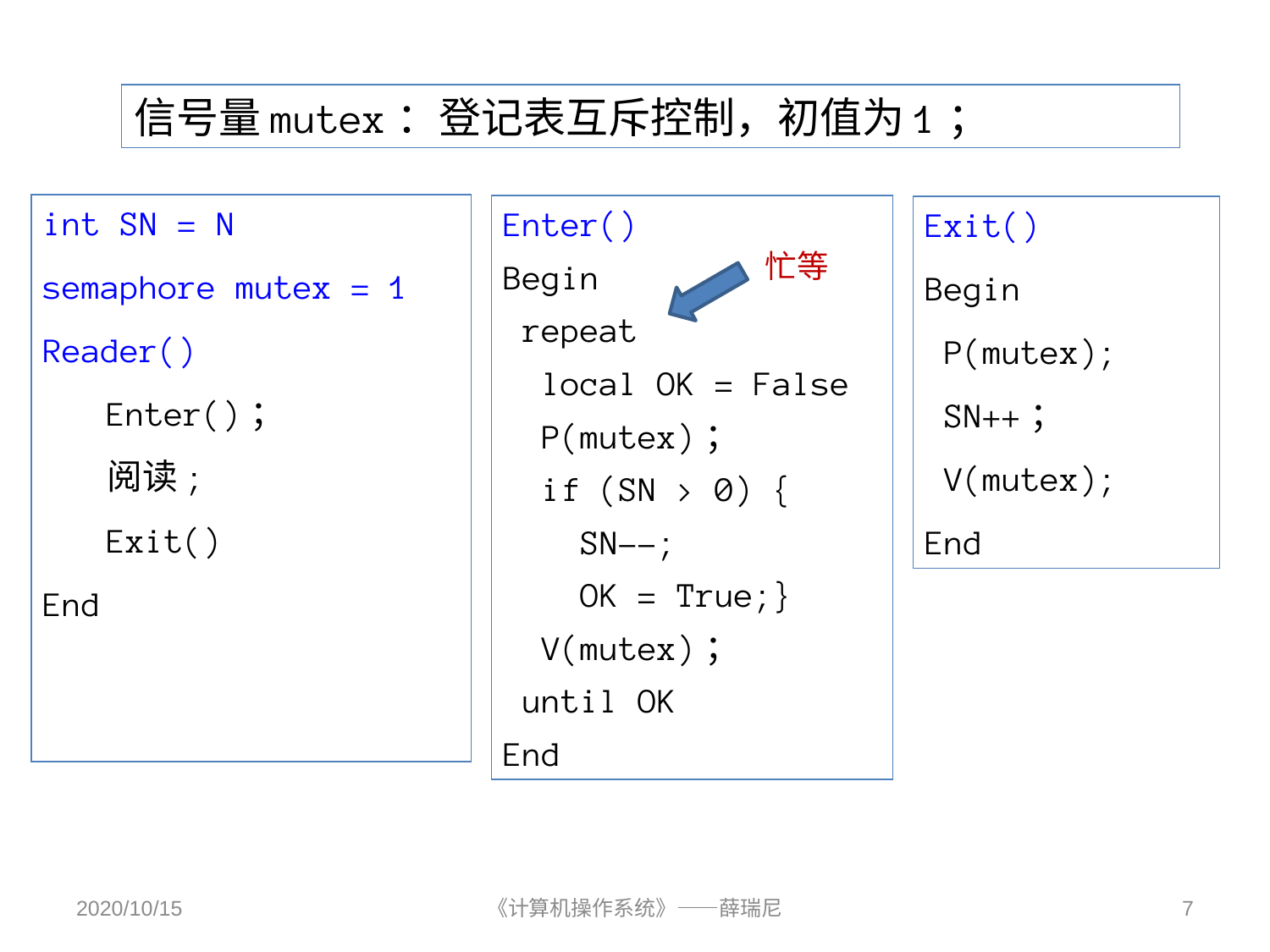

信号量mutex：登记表互斥控制，初值为1；
int SN = N
semaphore mutex = 1
Reader()
Enter()；
阅读;
Exit()
End
Enter()
Begin
 repeat
  local OK = False
  P(mutex)；
  if (SN > 0) {
    SN--;
    OK = True;}
  V(mutex)；
 until OK
End
Exit()
Begin
 P(mutex);
 SN++；
 V(mutex);
End
忙等

2020/10/15
《计算机操作系统》——薛瑞尼
7